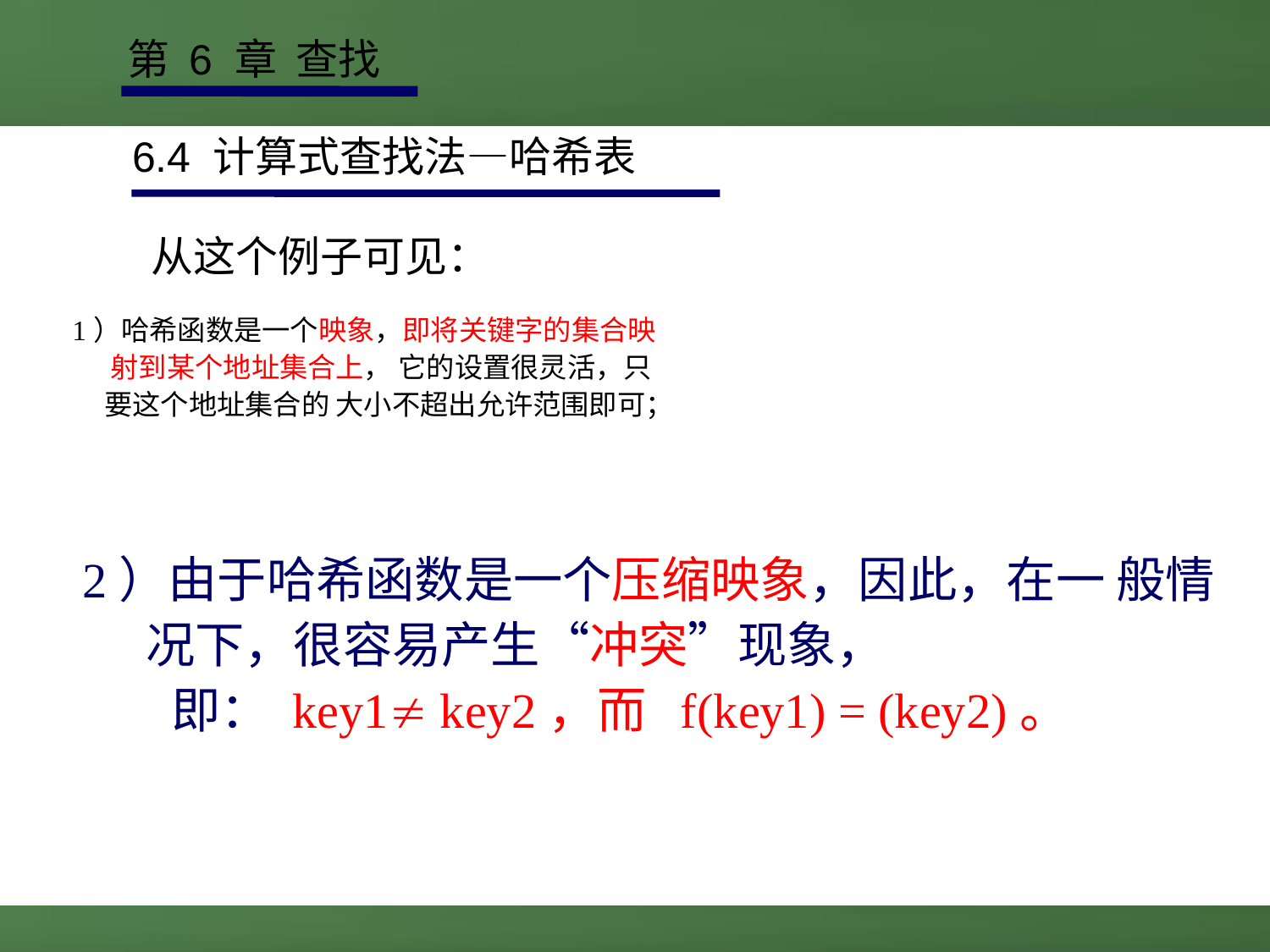

第 6 章  查找

6.4 计算式查找法—哈希表

从这个例子可见：
1）哈希函数是一个映象，即将关键字的集合映
     射到某个地址集合上， 它的设置很灵活，只
    要这个地址集合的 大小不超出允许范围即可；
2）由于哈希函数是一个压缩映象，因此，在一 般情况下，很容易产生“冲突”现象，
       即： key1≠ key2，而  f(key1) = (key2)。